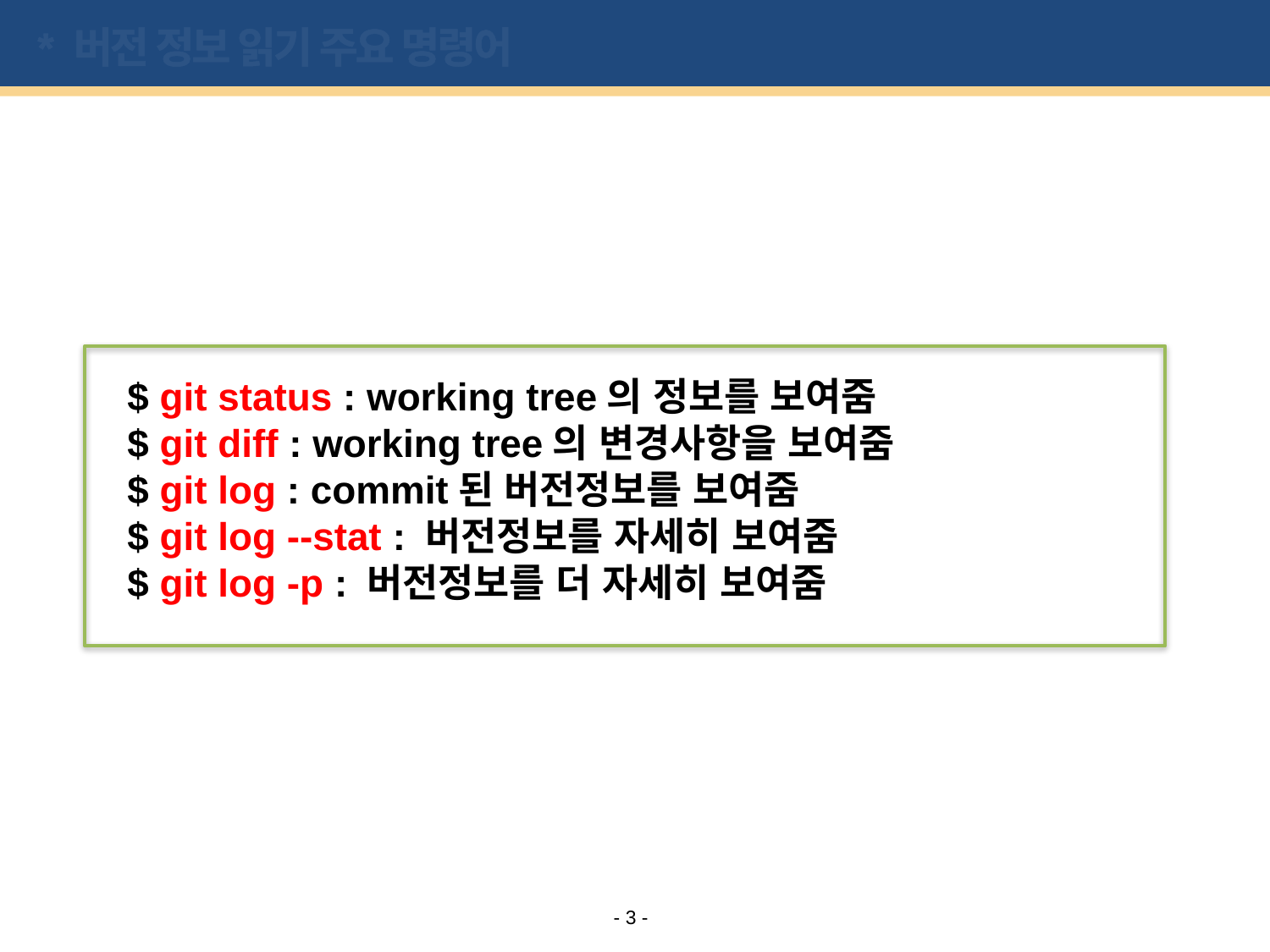

# * 버전 정보 읽기 주요 명령어

$ git status : working tree의 정보를 보여줌
$ git diff : working tree의 변경사항을 보여줌
$ git log : commit된 버전정보를 보여줌
$ git log --stat : 버전정보를 자세히 보여줌
$ git log -p : 버전정보를 더 자세히 보여줌